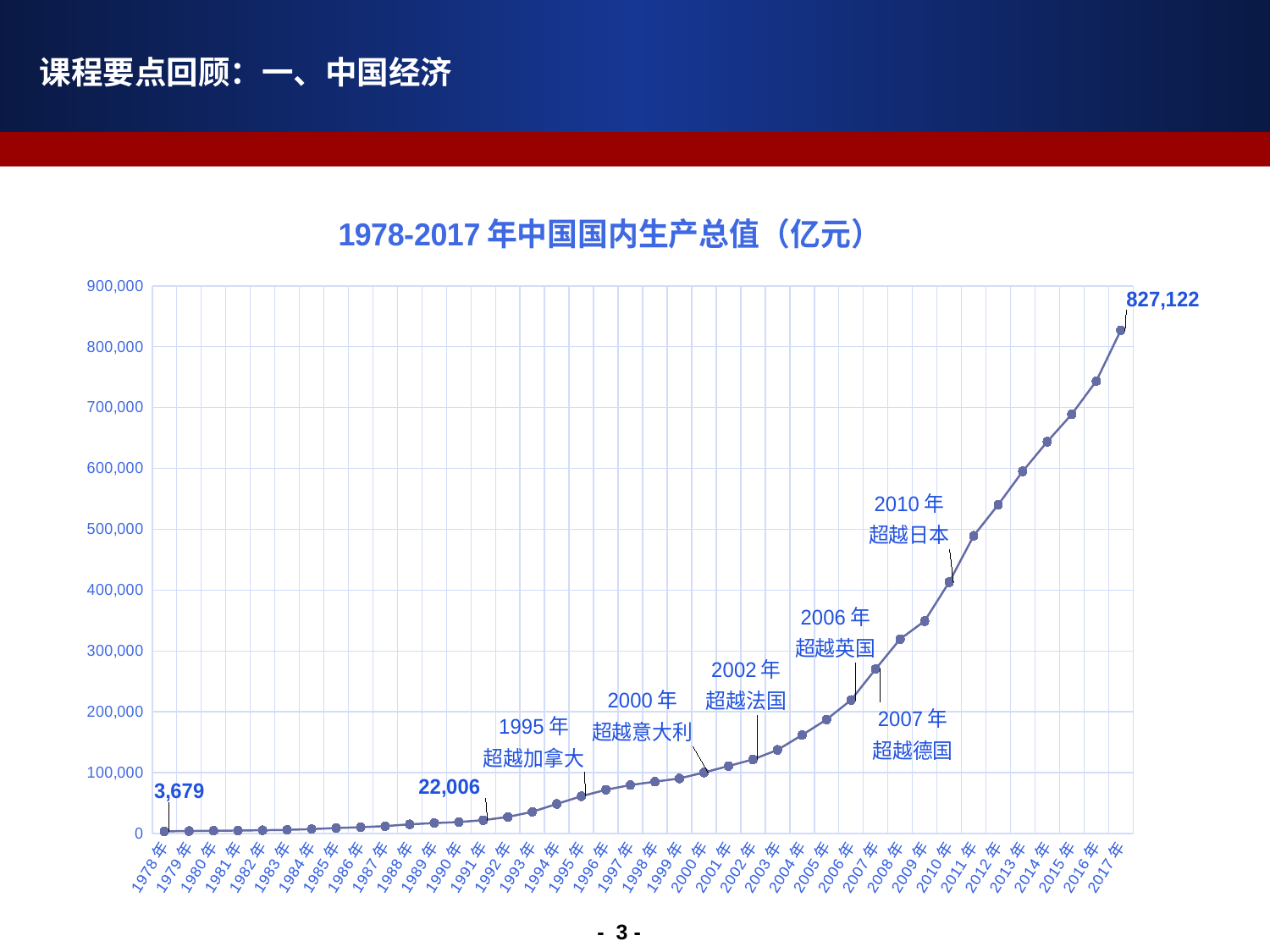

课程要点回顾：一、中国经济

### Chart: 1978-2017年中国国内生产总值（亿元）

| Category | GDP
_x000d_亿元 |
|---|---|
| 1978年 | 3678.7 |
| 1979年 | 4100.5 |
| 1980年 | 4587.6 |
| 1981年 | 4935.8 |
| 1982年 | 5373.4 |
| 1983年 | 6020.9 |
| 1984年 | 7278.5 |
| 1985年 | 9098.9 |
| 1986年 | 10376.2 |
| 1987年 | 12174.6 |
| 1988年 | 15180.4 |
| 1989年 | 17179.7 |
| 1990年 | 18872.9 |
| 1991年 | 22005.6 |
| 1992年 | 27194.5 |
| 1993年 | 35673.2 |
| 1994年 | 48637.5 |
| 1995年 | 61339.9 |
| 1996年 | 71813.6 |
| 1997年 | 79715.0 |
| 1998年 | 85195.5 |
| 1999年 | 90564.4 |
| 2000年 | 100280.1 |
| 2001年 | 110863.1 |
| 2002年 | 121717.4 |
| 2003年 | 137422.0 |
| 2004年 | 161840.2 |
| 2005年 | 187318.9 |
| 2006年 | 219438.5 |
| 2007年 | 270232.3 |
| 2008年 | 319515.5 |
| 2009年 | 349081.4 |
| 2010年 | 413030.3 |
| 2011年 | 489300.6 |
| 2012年 | 540367.4 |
| 2013年 | 595244.4 |
| 2014年 | 643974.0 |
| 2015年 | 689052.1 |
| 2016年 | 743585.5 |
| 2017年 | 827121.7 |